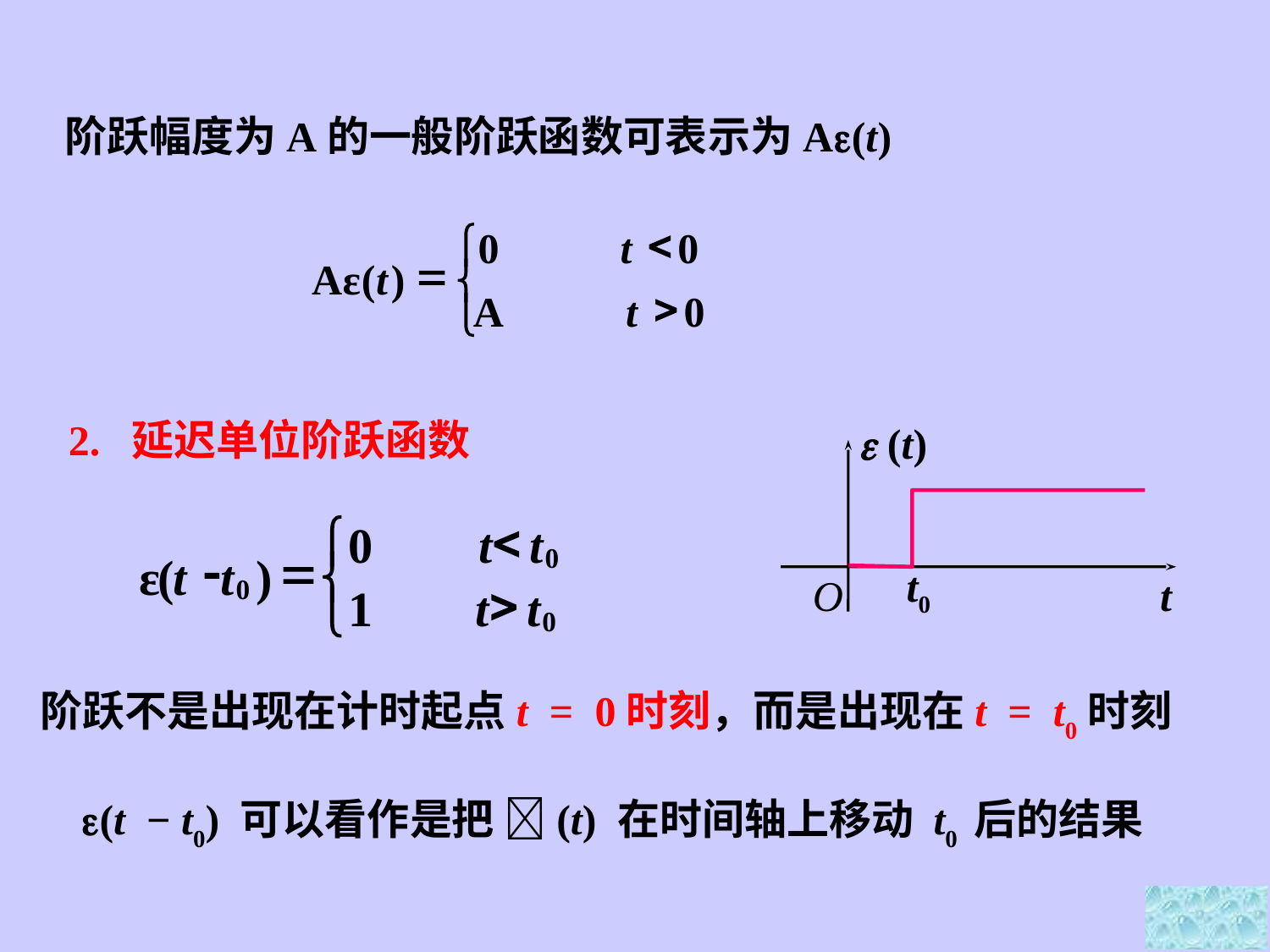

阶跃幅度为A的一般阶跃函数可表示为Aε(t)

<

0
t
0
=
A
ε
(
t
)

>
A
t
0

2.  延迟单位阶跃函数
ε (t)

O
t

<

  0
t
t
0
−
=
ε
(
t
t
)

0
>
  1
t
t

0
t0
阶跃不是出现在计时起点t = 0时刻，而是出现在t = t0时刻
ε(t − t0) 可以看作是把 ε(t) 在时间轴上移动 t0 后的结果